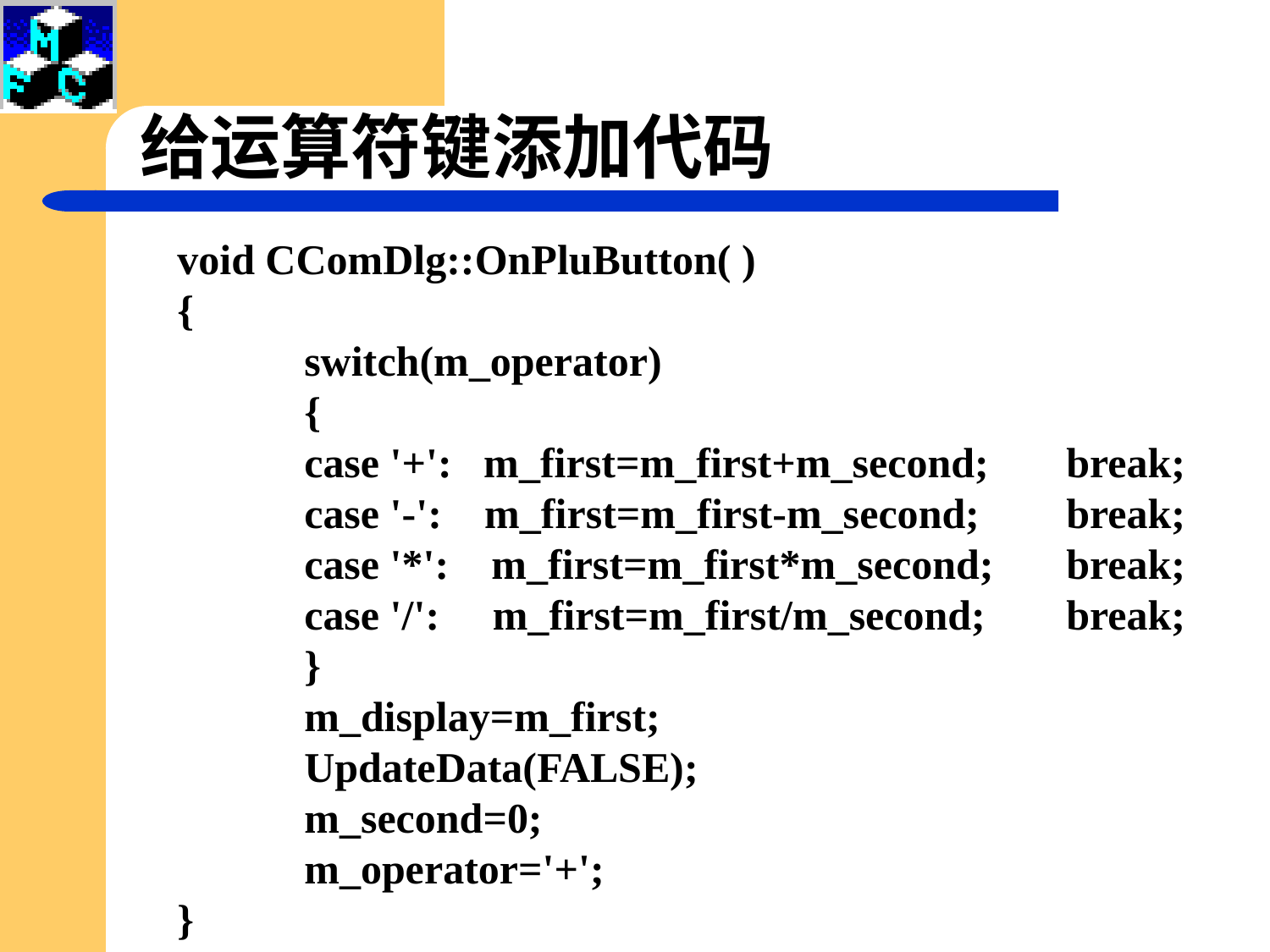

# 给运算符键添加代码
void CComDlg::OnPluButton( )
{
	switch(m_operator)
	{
	case '+':   m_first=m_first+m_second;  	break;
	case '-':    m_first=m_first-m_second;	break;
	case '*':    m_first=m_first*m_second;	break;
	case '/':     m_first=m_first/m_second;	break;
	}
	m_display=m_first;
	UpdateData(FALSE);
	m_second=0;
	m_operator='+';
}